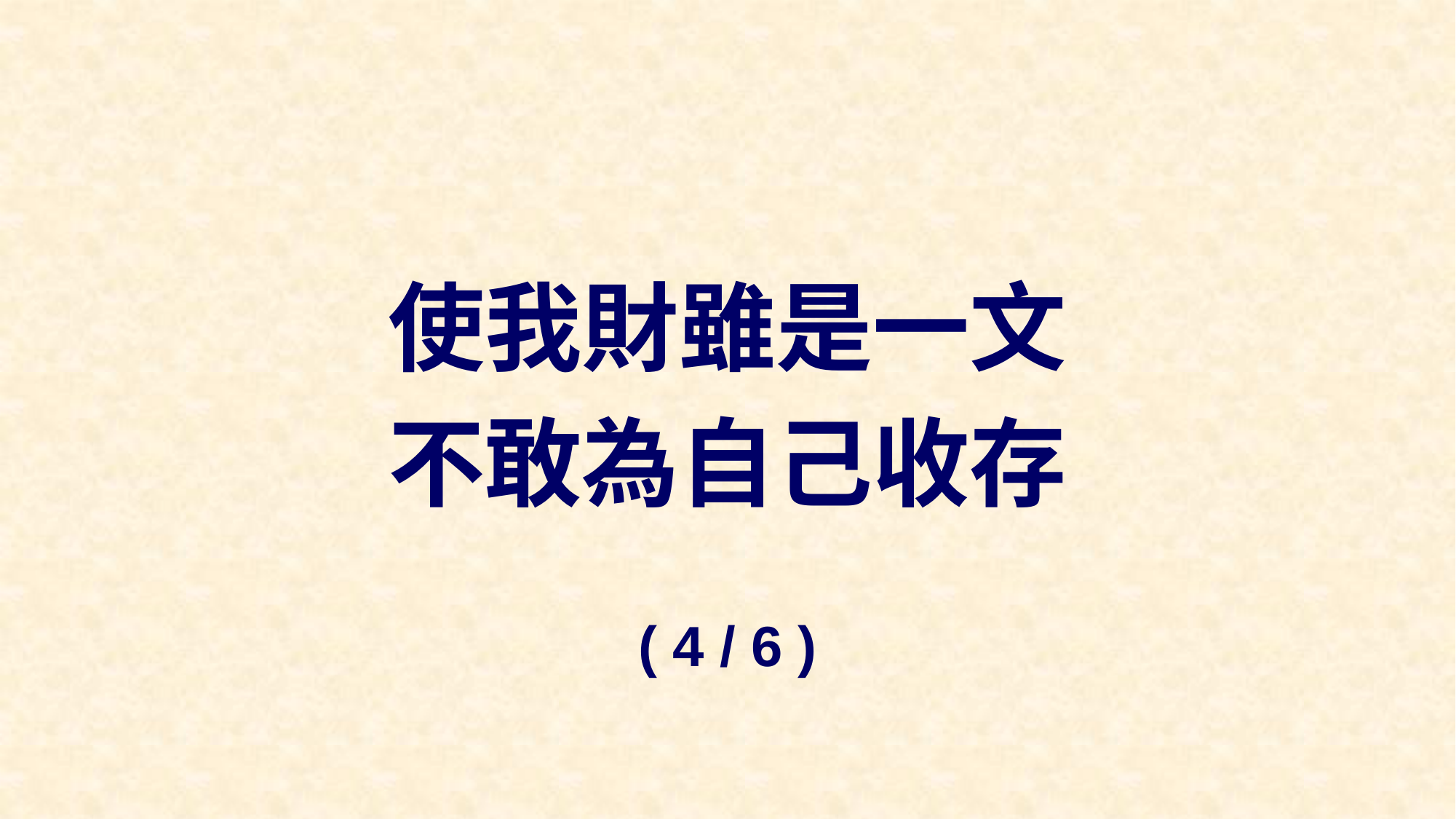

使我財雖是一文
不敢為自己收存
( 4 / 6 )